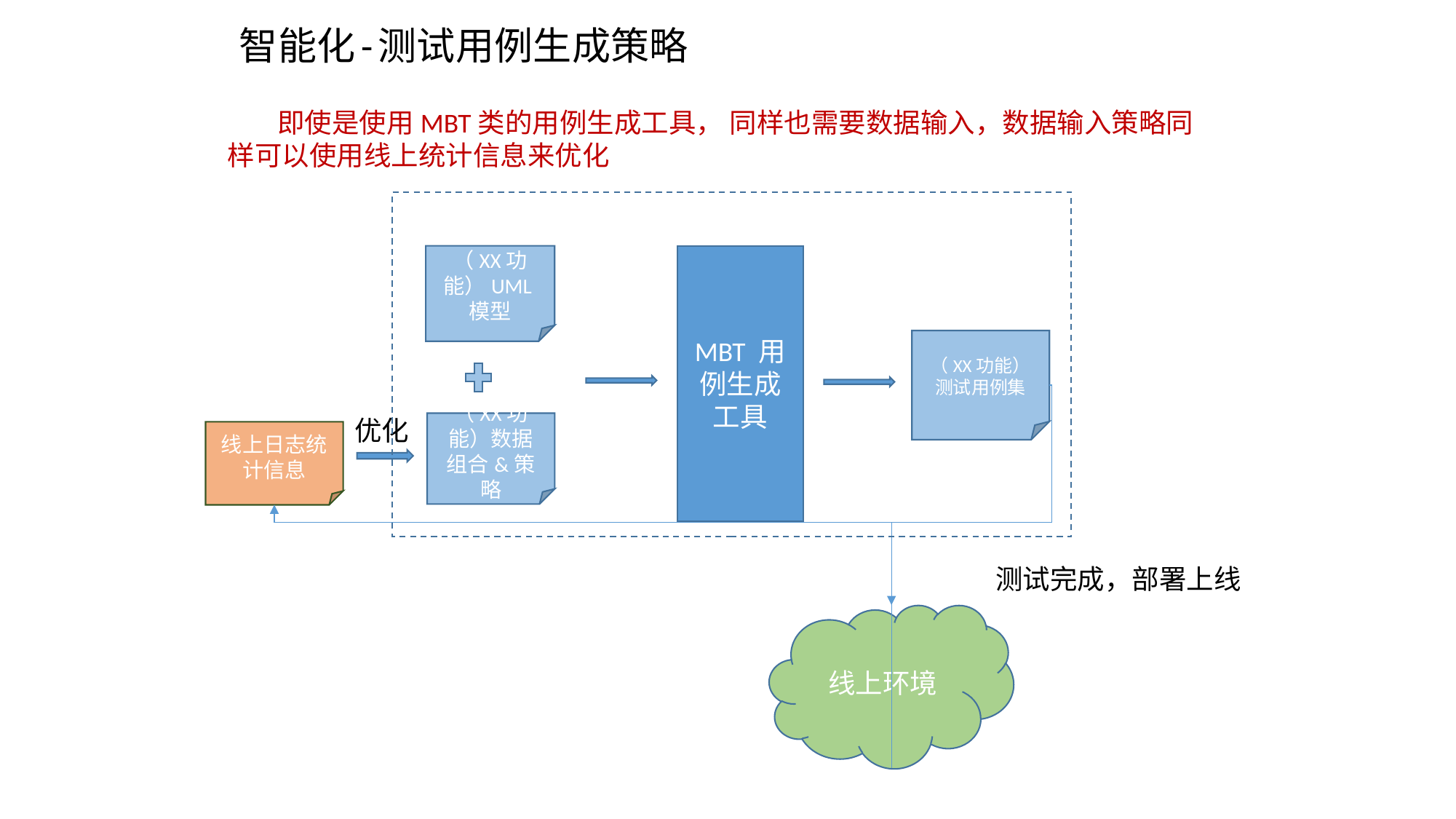

# 智能化-测试用例生成策略
       即使是使用MBT类的用例生成工具， 同样也需要数据输入，数据输入策略同样可以使用线上统计信息来优化

MBT 用例生成工具
（XX功能）UML模型
（XX功能）测试用例集

优化
（XX功能）数据组合&策略
线上日志统计信息

测试完成，部署上线
线上环境